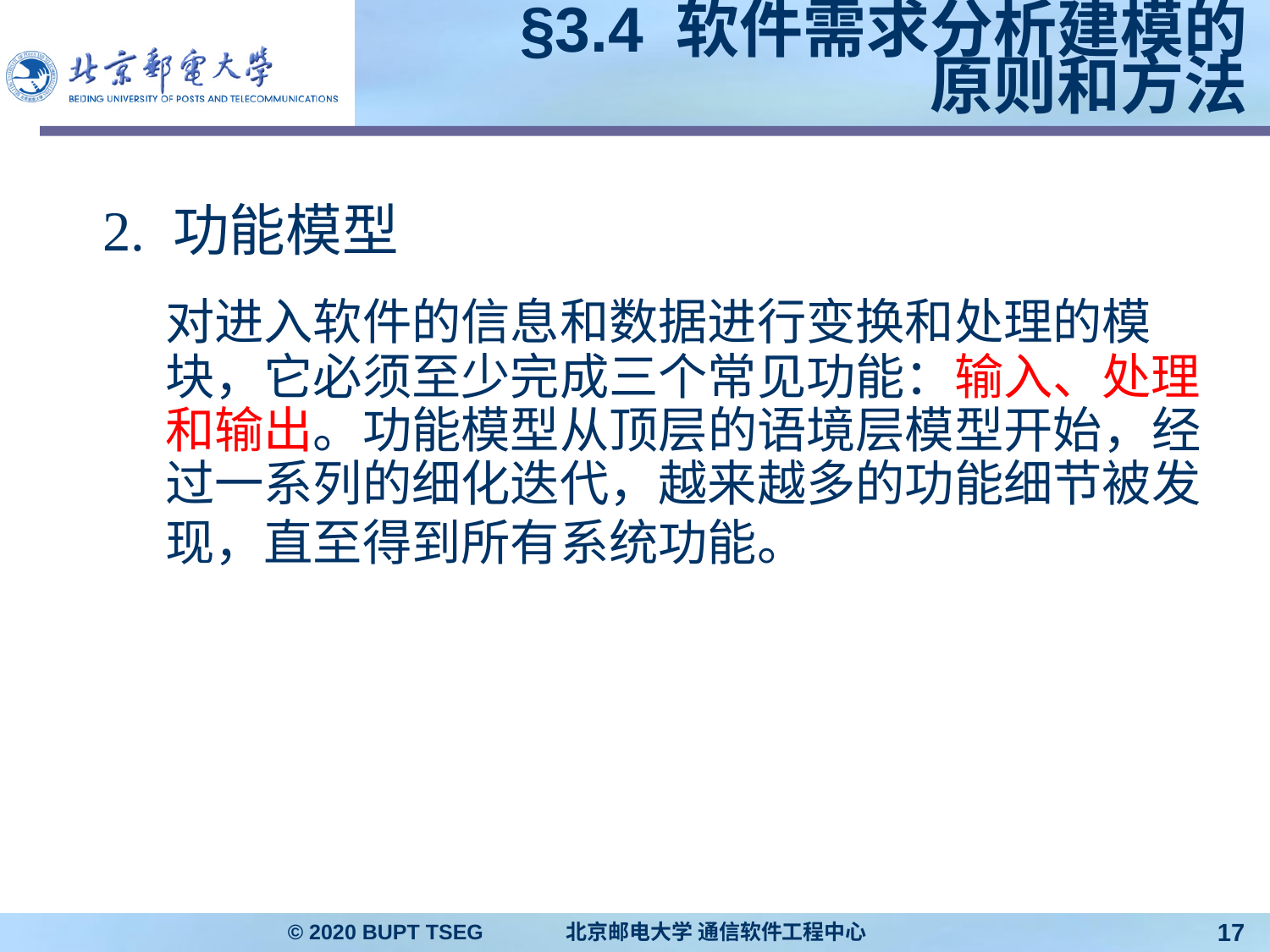

# §3.4 软件需求分析建模的 原则和方法
2. 功能模型
	对进入软件的信息和数据进行变换和处理的模块，它必须至少完成三个常见功能：输入、处理和输出。功能模型从顶层的语境层模型开始，经过一系列的细化迭代，越来越多的功能细节被发现，直至得到所有系统功能。
© 2020 BUPT TSEG             北京邮电大学 通信软件工程中心